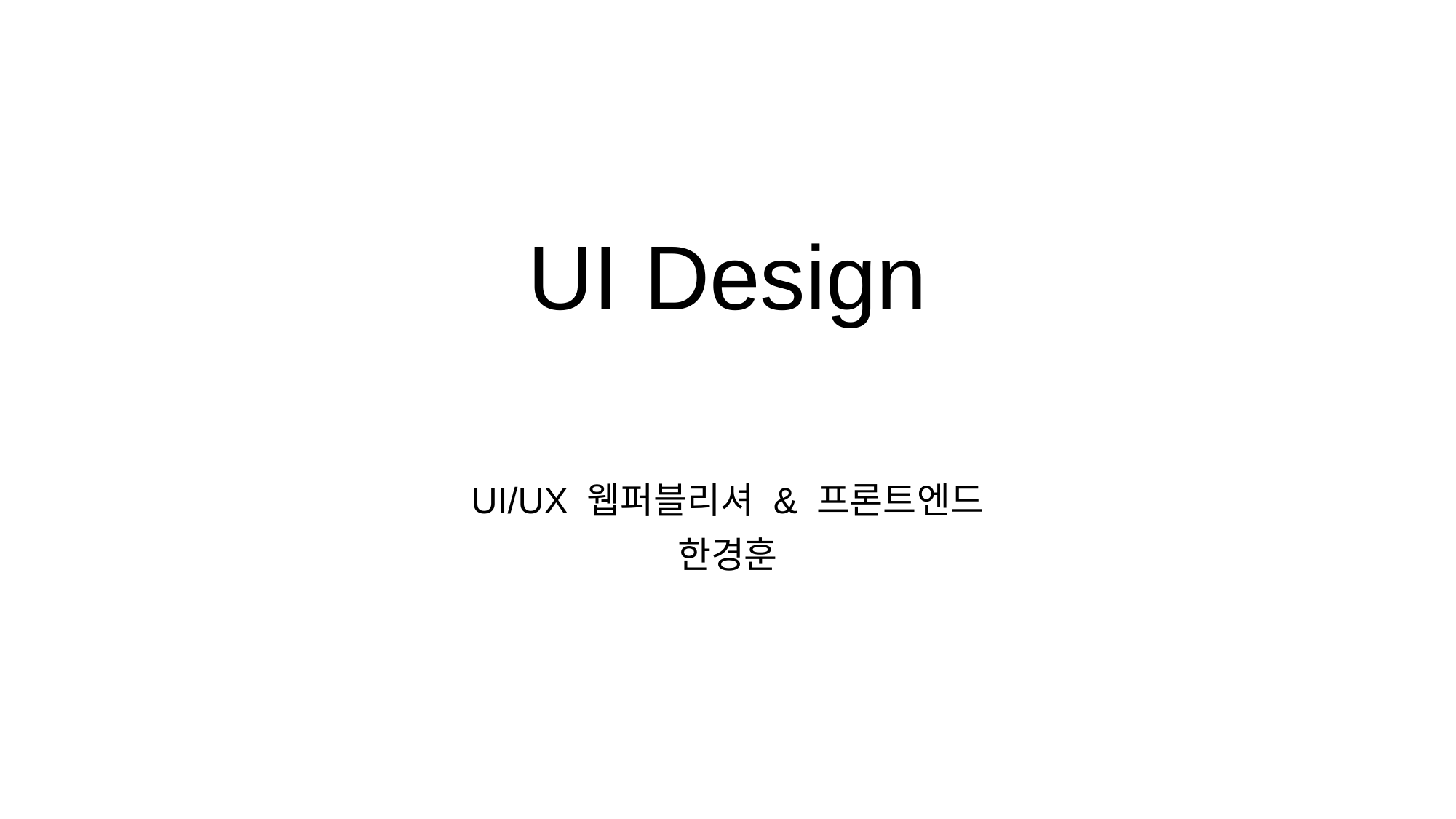

# UI Design
UI/UX 웹퍼블리셔 & 프론트엔드
한경훈